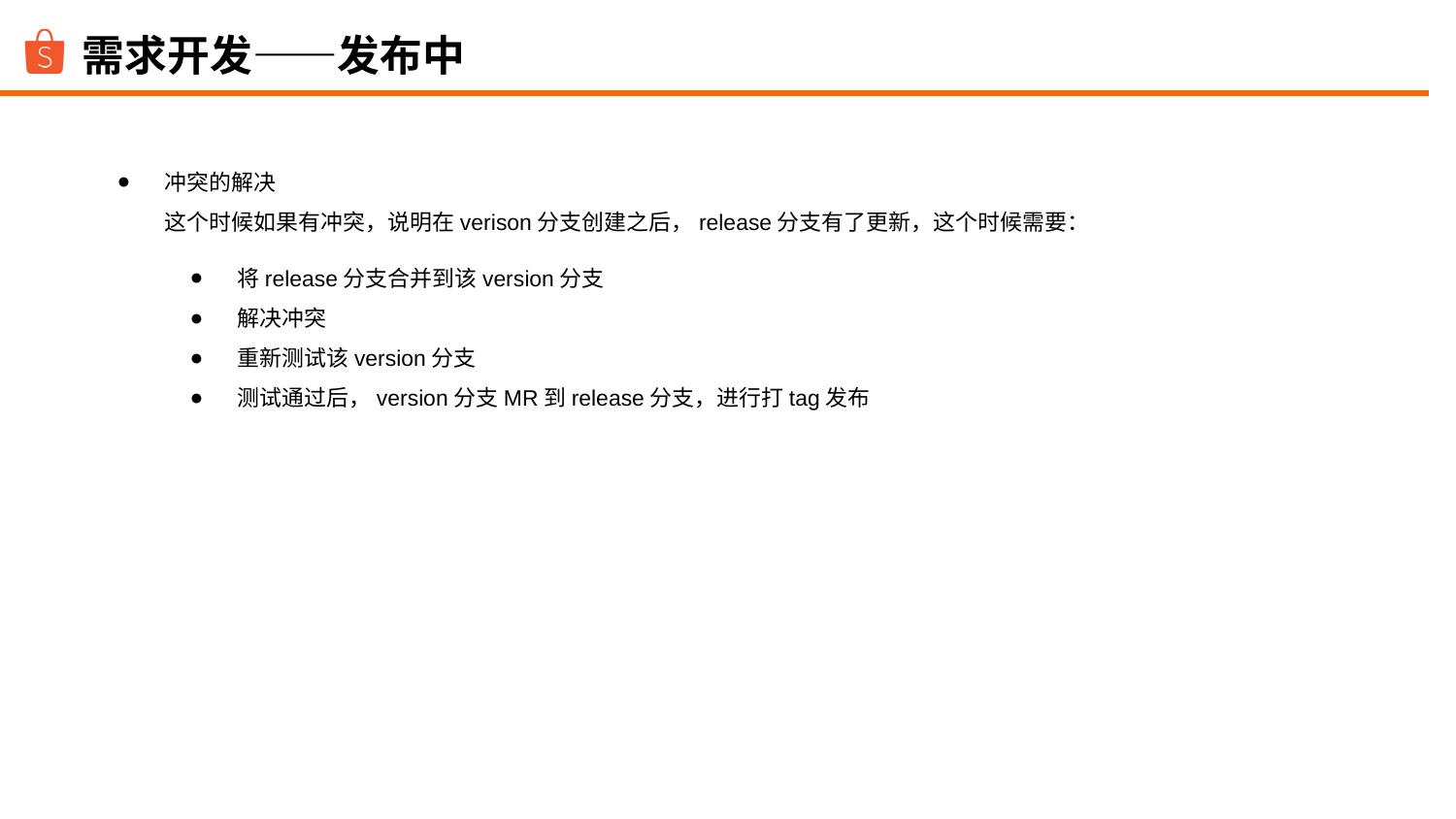

需求开发——发布中
冲突的解决
这个时候如果有冲突，说明在verison分支创建之后，release分支有了更新，这个时候需要：
将release分支合并到该version分支
解决冲突
重新测试该version分支
测试通过后，version分支MR到release分支，进行打tag发布